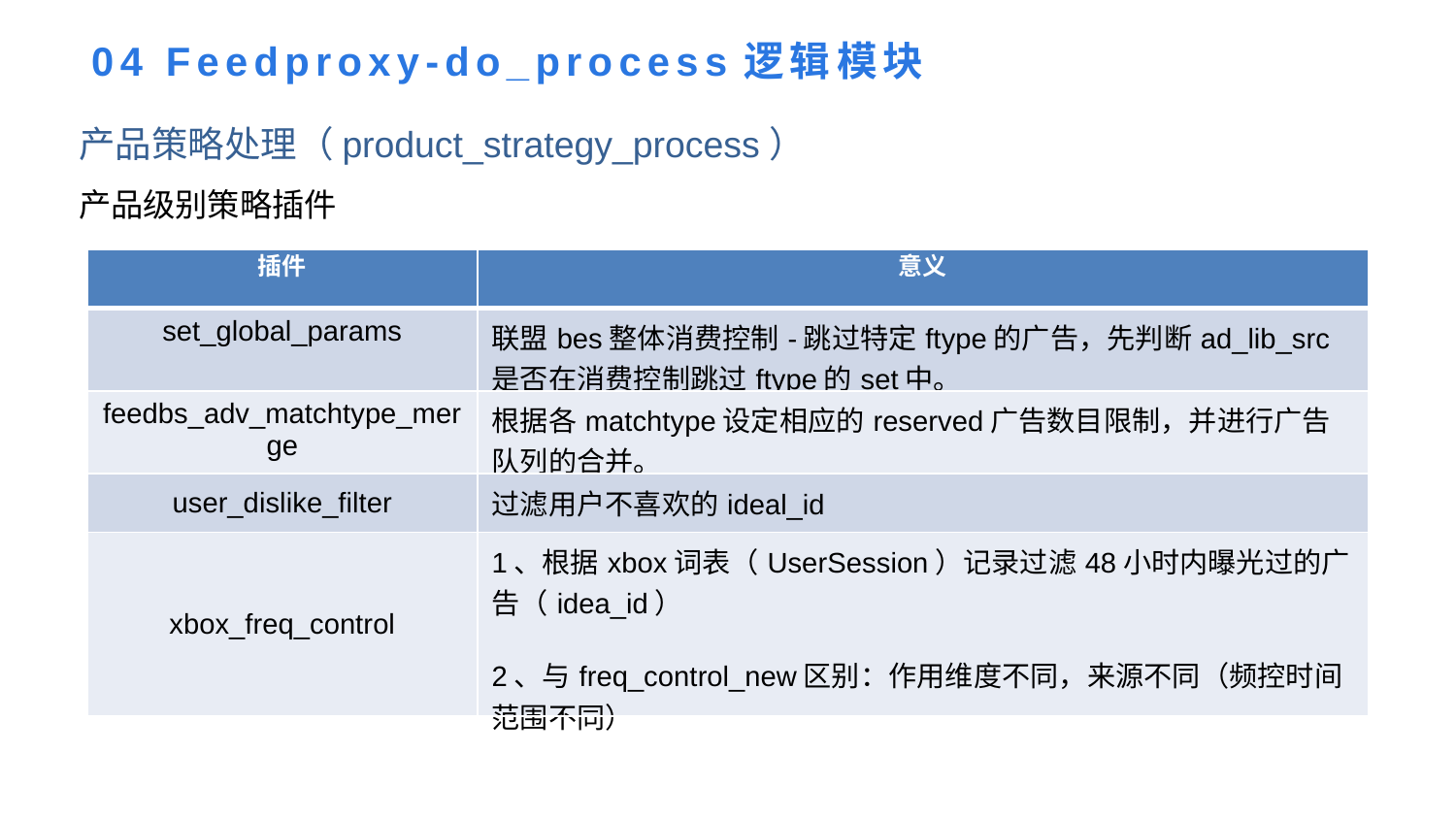

04 Feedproxy-do_process逻辑模块
产品策略处理（product_strategy_process）
产品级别策略插件
| 插件 | 意义 |
| --- | --- |
| set\_global\_params | 联盟bes整体消费控制-跳过特定ftype的广告，先判断ad\_lib\_src是否在消费控制跳过ftype的set中。 |
| feedbs\_adv\_matchtype\_merge | 根据各matchtype设定相应的reserved广告数目限制，并进行广告队列的合并。 |
| user\_dislike\_filter | 过滤用户不喜欢的ideal\_id |
| xbox\_freq\_control | 1、根据xbox词表（UserSession）记录过滤48小时内曝光过的广告（idea\_id） 2、与freq\_control\_new区别：作用维度不同，来源不同（频控时间范围不同） |